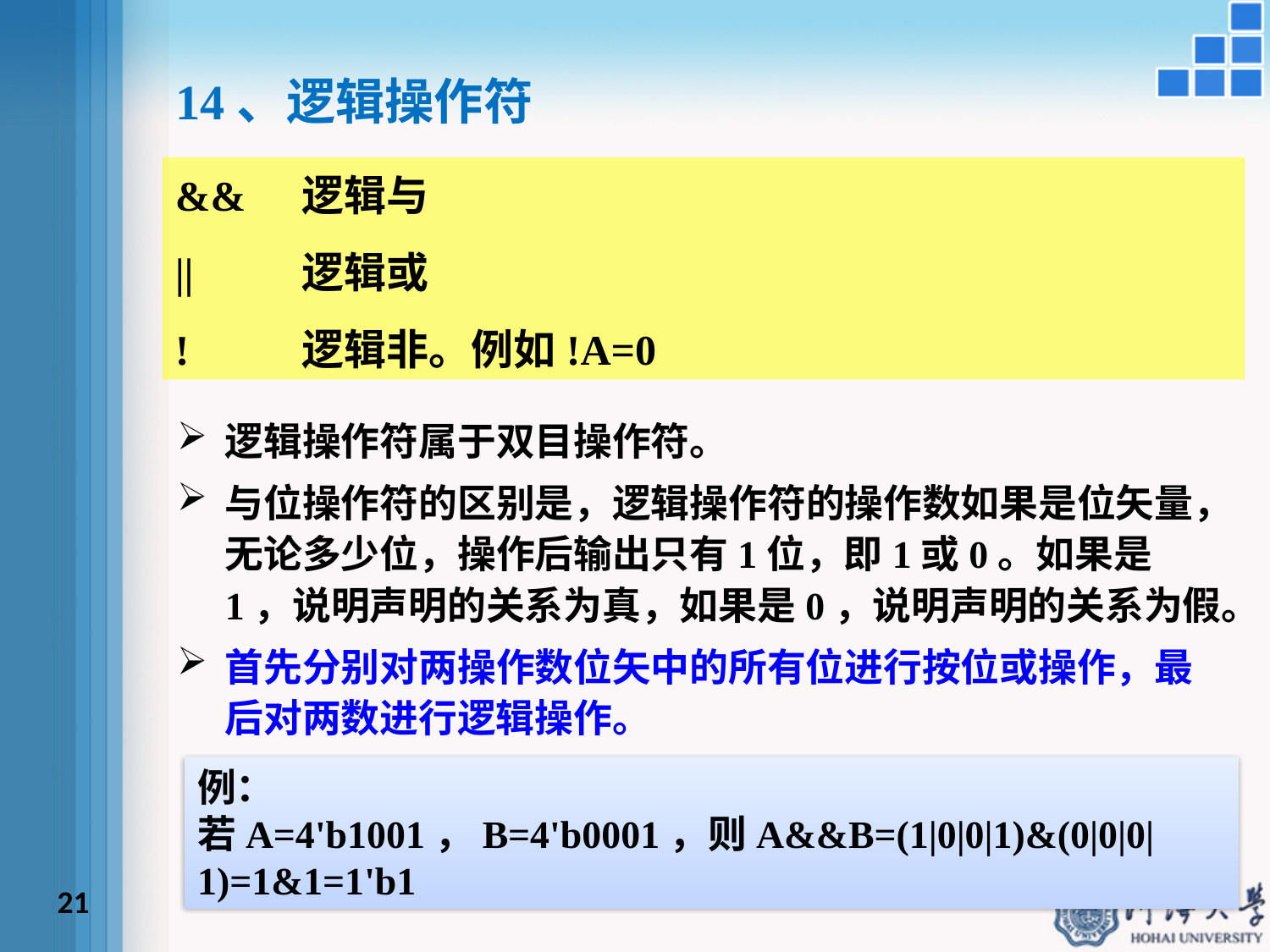

14、逻辑操作符
&&	逻辑与
||	逻辑或
!	逻辑非。例如!A=0
逻辑操作符属于双目操作符。
与位操作符的区别是，逻辑操作符的操作数如果是位矢量，无论多少位，操作后输出只有1位，即1或0。如果是1，说明声明的关系为真，如果是0，说明声明的关系为假。
首先分别对两操作数位矢中的所有位进行按位或操作，最后对两数进行逻辑操作。
例：
若A=4'b1001，B=4'b0001，则A&&B=(1|0|0|1)&(0|0|0|1)=1&1=1'b1
21